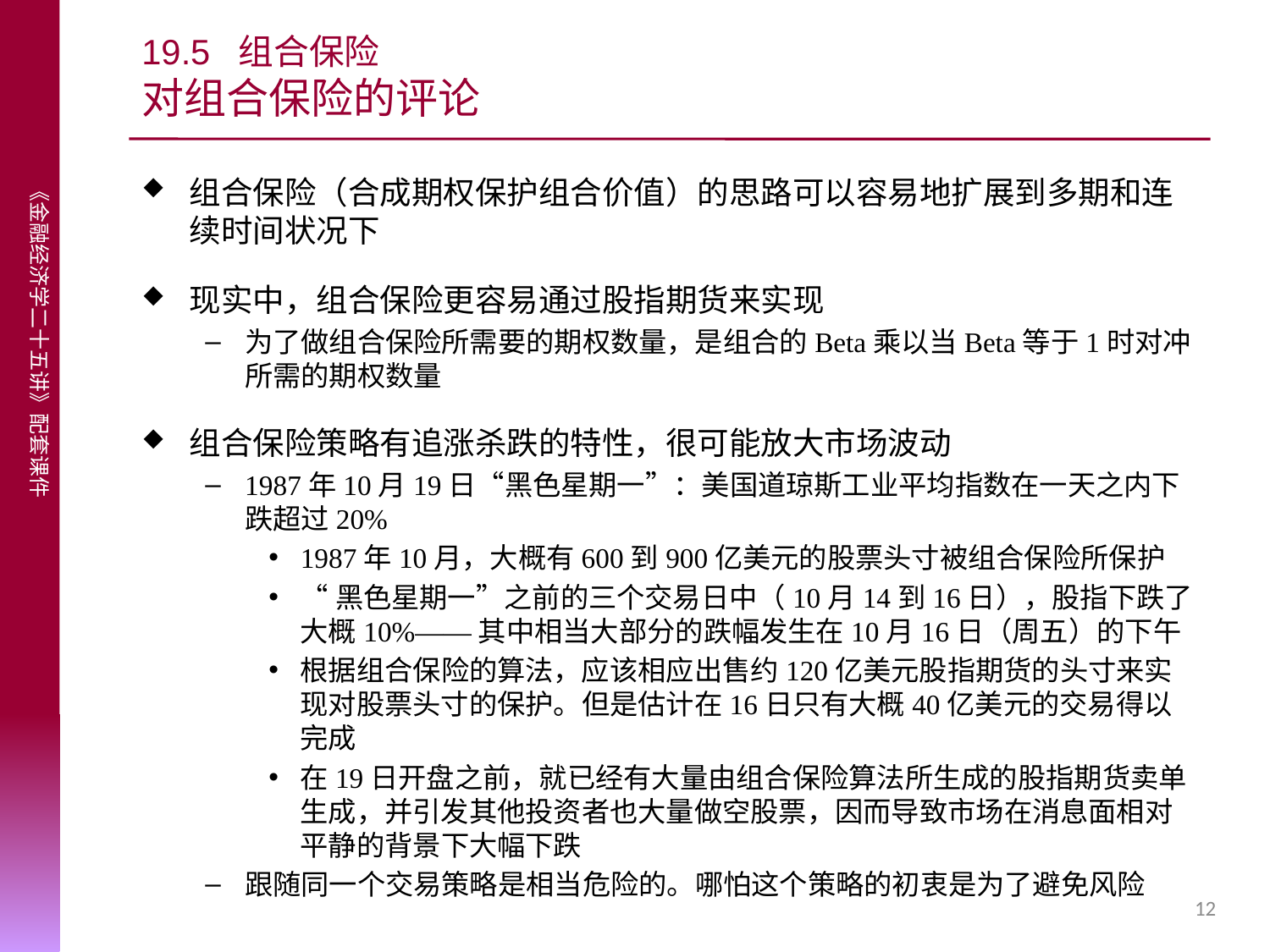

# 19.5  组合保险 对组合保险的评论
组合保险（合成期权保护组合价值）的思路可以容易地扩展到多期和连续时间状况下
现实中，组合保险更容易通过股指期货来实现
为了做组合保险所需要的期权数量，是组合的Beta乘以当Beta等于1时对冲所需的期权数量
组合保险策略有追涨杀跌的特性，很可能放大市场波动
1987年10月19日“黑色星期一”：美国道琼斯工业平均指数在一天之内下跌超过20%
1987年10月，大概有600到900亿美元的股票头寸被组合保险所保护
“黑色星期一”之前的三个交易日中（10月14到16日），股指下跌了大概10%——其中相当大部分的跌幅发生在10月16日（周五）的下午
根据组合保险的算法，应该相应出售约120亿美元股指期货的头寸来实现对股票头寸的保护。但是估计在16日只有大概40亿美元的交易得以完成
在19日开盘之前，就已经有大量由组合保险算法所生成的股指期货卖单生成，并引发其他投资者也大量做空股票，因而导致市场在消息面相对平静的背景下大幅下跌
跟随同一个交易策略是相当危险的。哪怕这个策略的初衷是为了避免风险

12